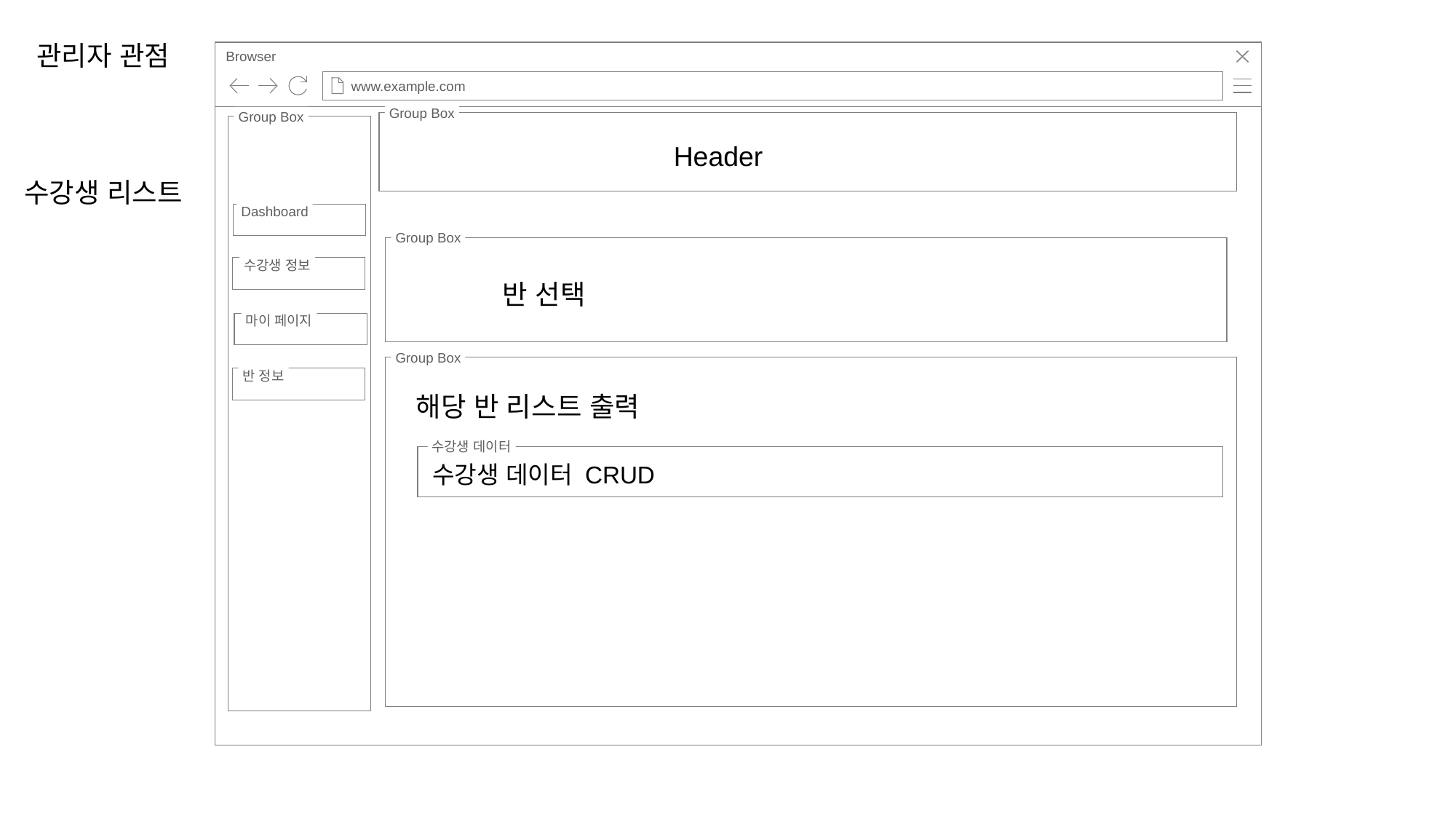

관리자 관점
Browser

www.example.com

Group Box

Group Box

Dashboard

수강생 정보

마이 페이지

반 정보

Header
수강생 리스트
Group Box

반 선택
Group Box

해당 반 리스트 출력
수강생 데이터

수강생 데이터 CRUD